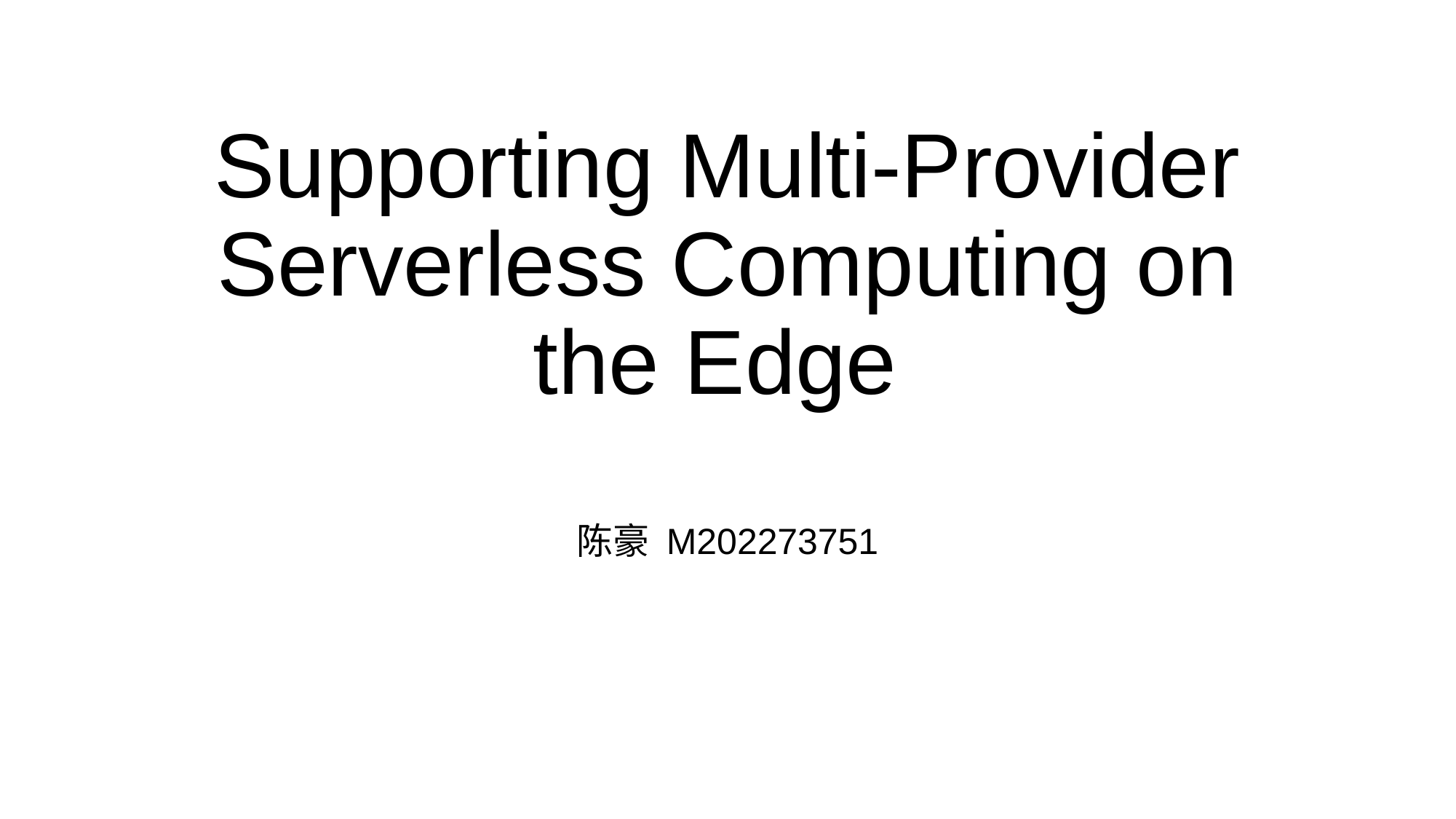

# Supporting Multi-Provider Serverless Computing on the Edge
陈豪 M202273751